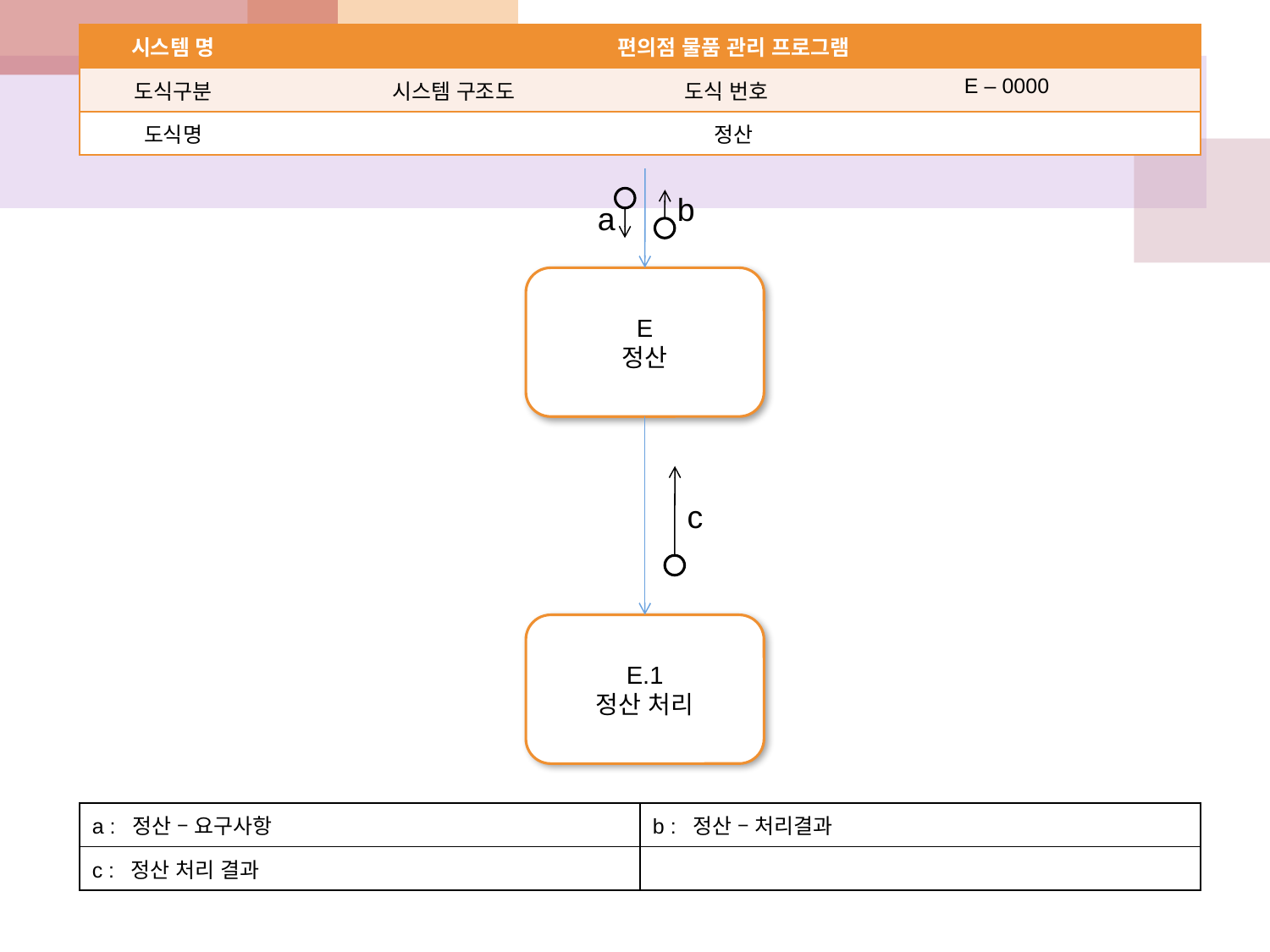

| 시스템 명 | 편의점 물품 관리 프로그램 |  |  |
| --- | --- | --- | --- |
| 도식구분 | 시스템 구조도 | 도식 번호 | E – 0000 |
| 도식명 | 정산 |  |  |

b
a

E
정산
c

E.1
정산 처리
| a : 정산 – 요구사항 | b : 정산 – 처리결과 |
| --- | --- |
| c : 정산 처리 결과 |  |